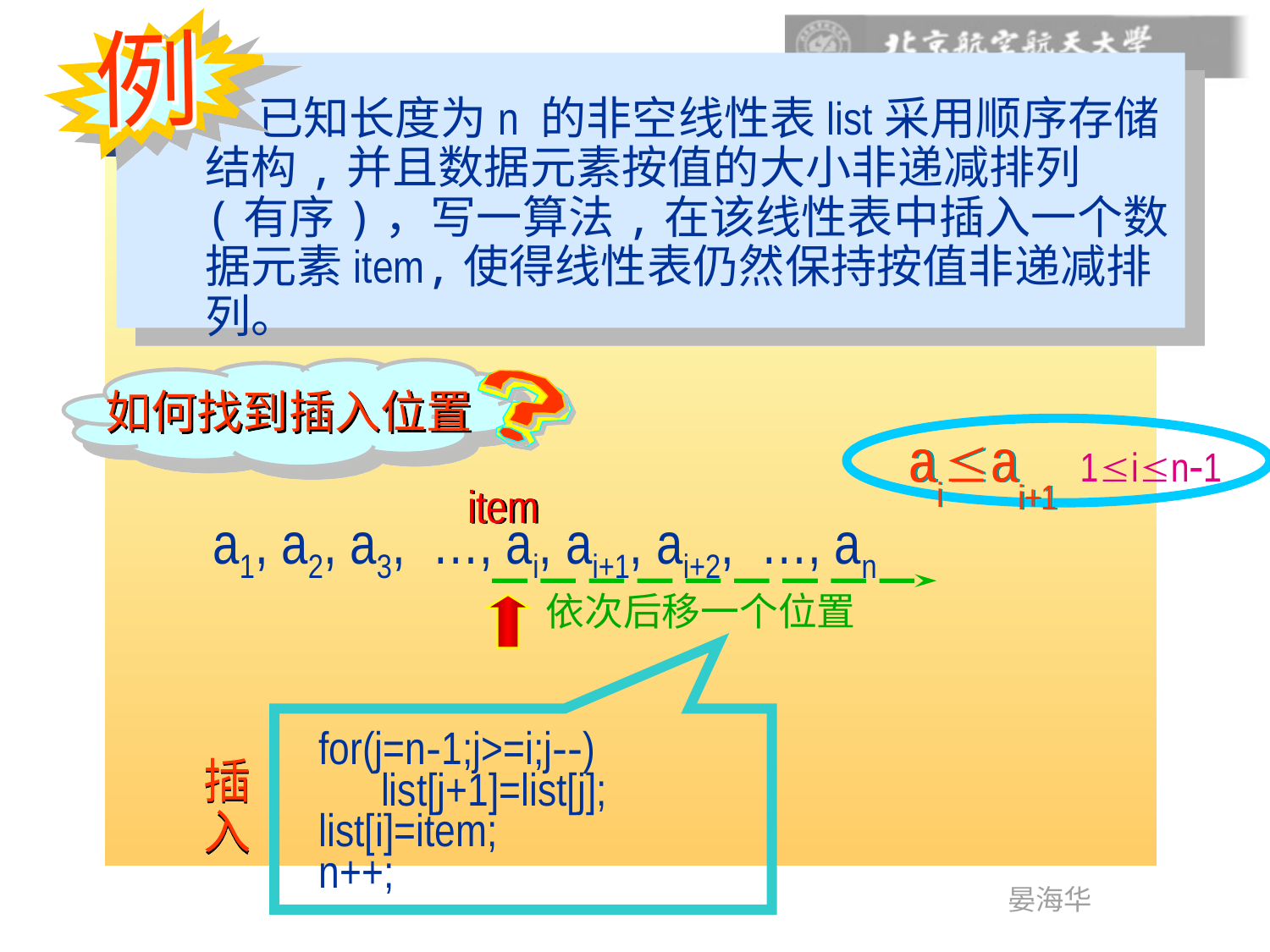

例

    已知长度为n 的非空线性表list采用顺序存储结构,并且数据元素按值的大小非递减排列(有序)，写一算法,在该线性表中插入一个数据元素item,使得线性表仍然保持按值非递减排列。

如何找到插入位置
ai≤ai+1

1≤i≤n−1
item
a1, a2, a3,  …, ai, ai+1, ai+2,  …, an

依次后移一个位置

for(j=n-1;j>=i;j--)
      list[j+1]=list[j];
list[i]=item;
n++;
插
入